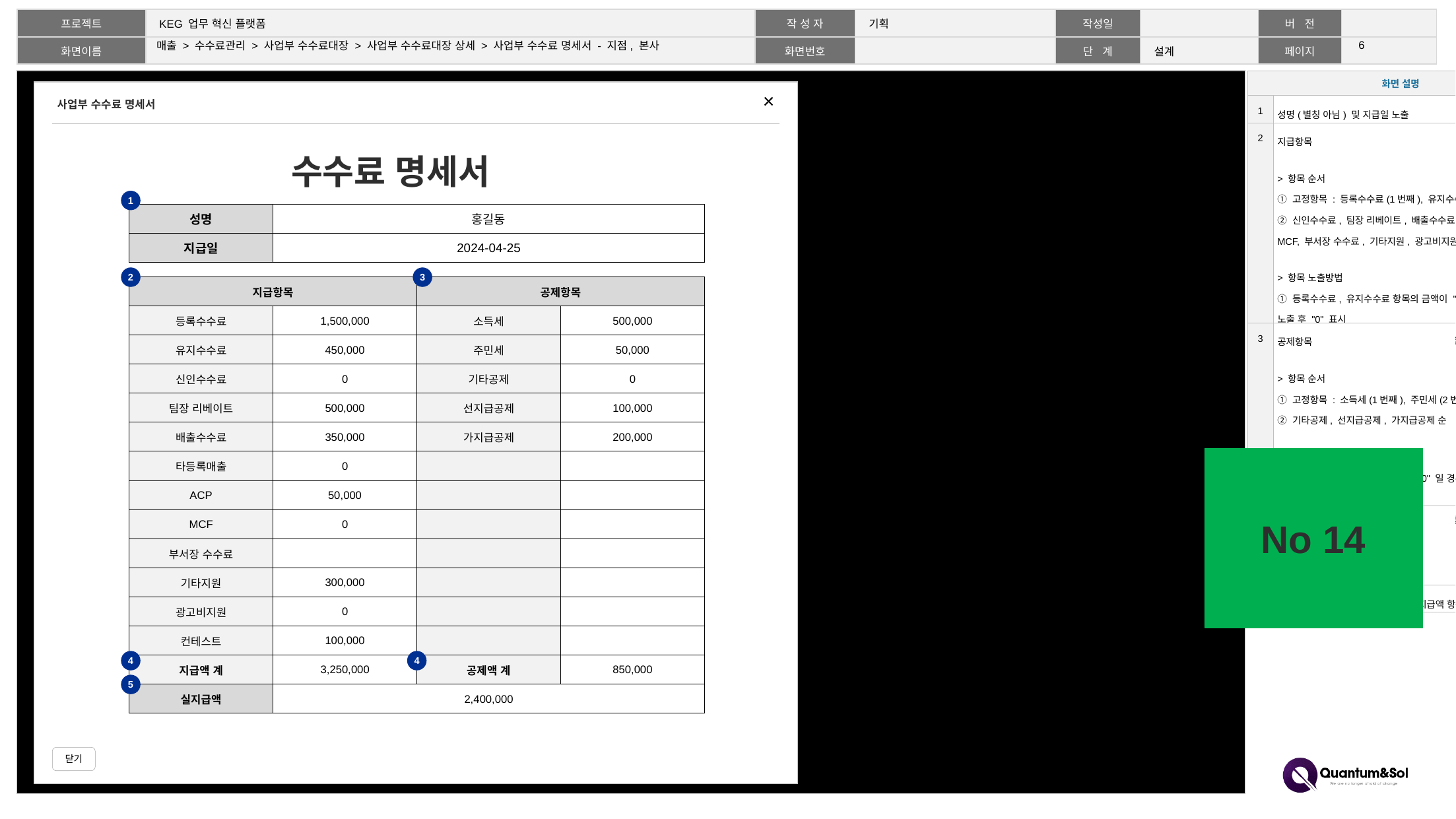

6

# 매출 > 수수료관리 > 사업부 수수료대장 > 사업부 수수료대장 상세 > 사업부 수수료 명세서 - 지점, 본사
| 화면 설명 |  |
| --- | --- |
| 1 | 성명(별칭 아님) 및 지급일 노출 |
| 2 | 지급항목 > 항목 순서 ① 고정항목 : 등록수수료(1번째), 유지수수료(2번째) ② 신인수수료, 팀장 리베이트, 배출수수료, 타등록매출, ACP, MCF, 부서장 수수료, 기타지원, 광고비지원, 컨테스트 순 > 항목 노출방법 ① 등록수수료, 유지수수료 항목의 금액이 "0" 일 경우 : 항목명 노출 후 "0" 표시 ② 그 외 항목의 금액이 "0"일 경우 : 항목명 미노출 |
| 3 | 공제항목 > 항목 순서 ① 고정항목 : 소득세(1번째), 주민세(2번째) ② 기타공제, 선지급공제, 가지급공제 순 > 항목 노출방법 ① 소득세, 주민세 항목의 금액이 "0" 일 경우 : 항목명 노출 후 "0" 표시 ② 그 외 항목의 금액이 "0"일 경우 : 항목명 미노출 |
| 4 | 지급액 계 및 공제액 계 노출 지급액 계 : 지급항목 전체 합 노출 공제액 계 : 공제항목 전체 합 노출 |
| 5 | 실지급액 노출 : 수수료대장의 차감지급액 항목 데이터 노출 |
사업부 수수료 명세서
수수료 명세서
1
| 성명 | 홍길동 |  |  |
| --- | --- | --- | --- |
| 지급일 | 2024-04-25 |  |  |
|  |  |  |  |
| 지급항목 |  | 공제항목 |  |
| 등록수수료 | 1,500,000 | 소득세 | 500,000 |
| 유지수수료 | 450,000 | 주민세 | 50,000 |
| 신인수수료 | 0 | 기타공제 | 0 |
| 팀장 리베이트 | 500,000 | 선지급공제 | 100,000 |
| 배출수수료 | 350,000 | 가지급공제 | 200,000 |
| 타등록매출 | 0 |  |  |
| ACP | 50,000 |  |  |
| MCF | 0 |  |  |
| 부서장 수수료 |  |  |  |
| 기타지원 | 300,000 |  |  |
| 광고비지원 | 0 |  |  |
| 컨테스트 | 100,000 |  |  |
| 지급액 계 | 3,250,000 | 공제액 계 | 850,000 |
| 실지급액 | 2,400,000 |  |  |
2
3
No 14
4
4
5
닫기